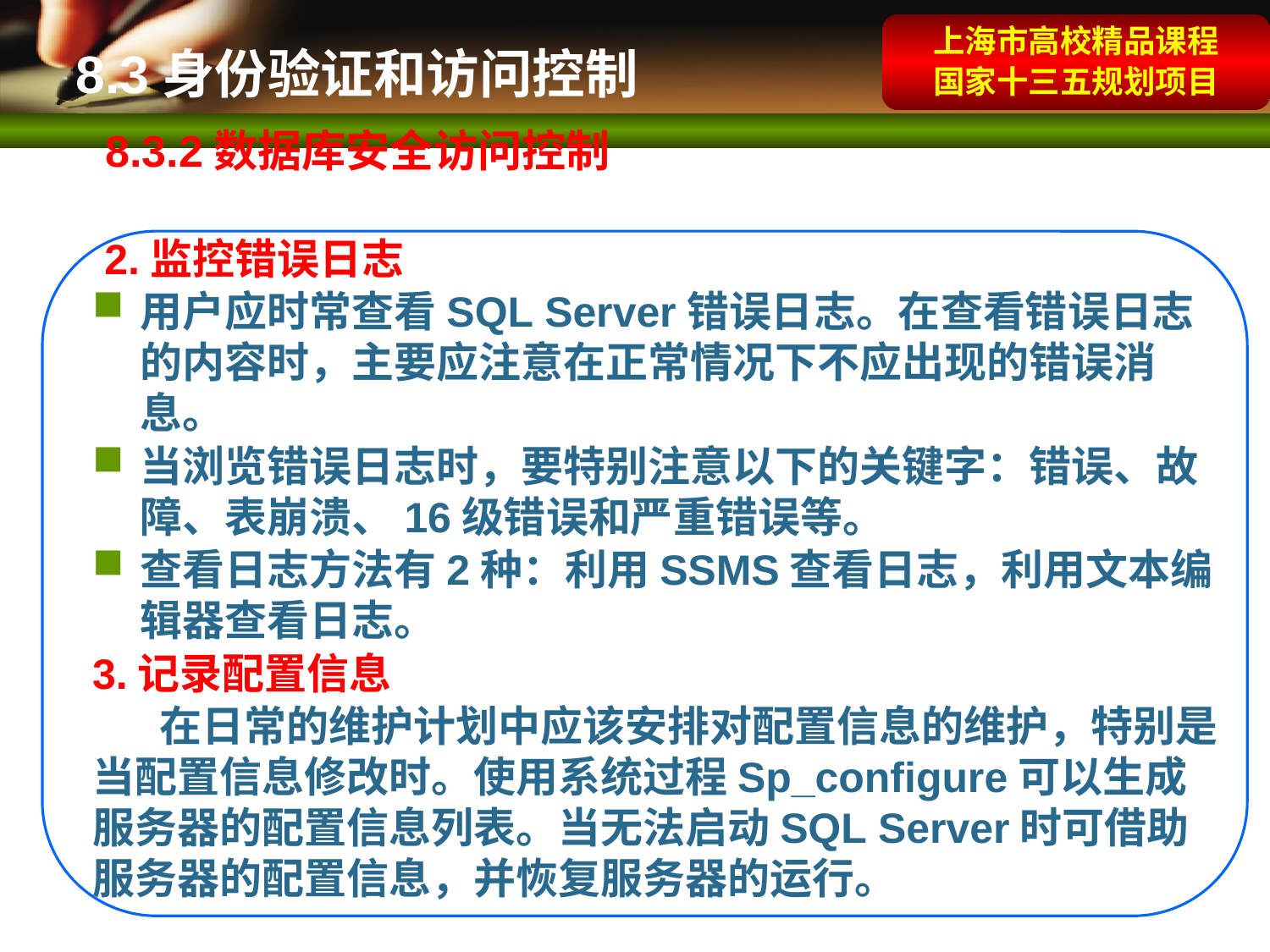

上海市高校精品课程
国家十三五规划项目
8.3身份验证和访问控制
 8.3.2数据库安全访问控制

 2.监控错误日志
用户应时常查看SQL Server错误日志。在查看错误日志的内容时，主要应注意在正常情况下不应出现的错误消息。
当浏览错误日志时，要特别注意以下的关键字：错误、故障、表崩溃、16级错误和严重错误等。
查看日志方法有2种：利用SSMS查看日志，利用文本编辑器查看日志。
3.记录配置信息
      在日常的维护计划中应该安排对配置信息的维护，特别是当配置信息修改时。使用系统过程Sp_configure可以生成服务器的配置信息列表。当无法启动SQL Server时可借助服务器的配置信息，并恢复服务器的运行。